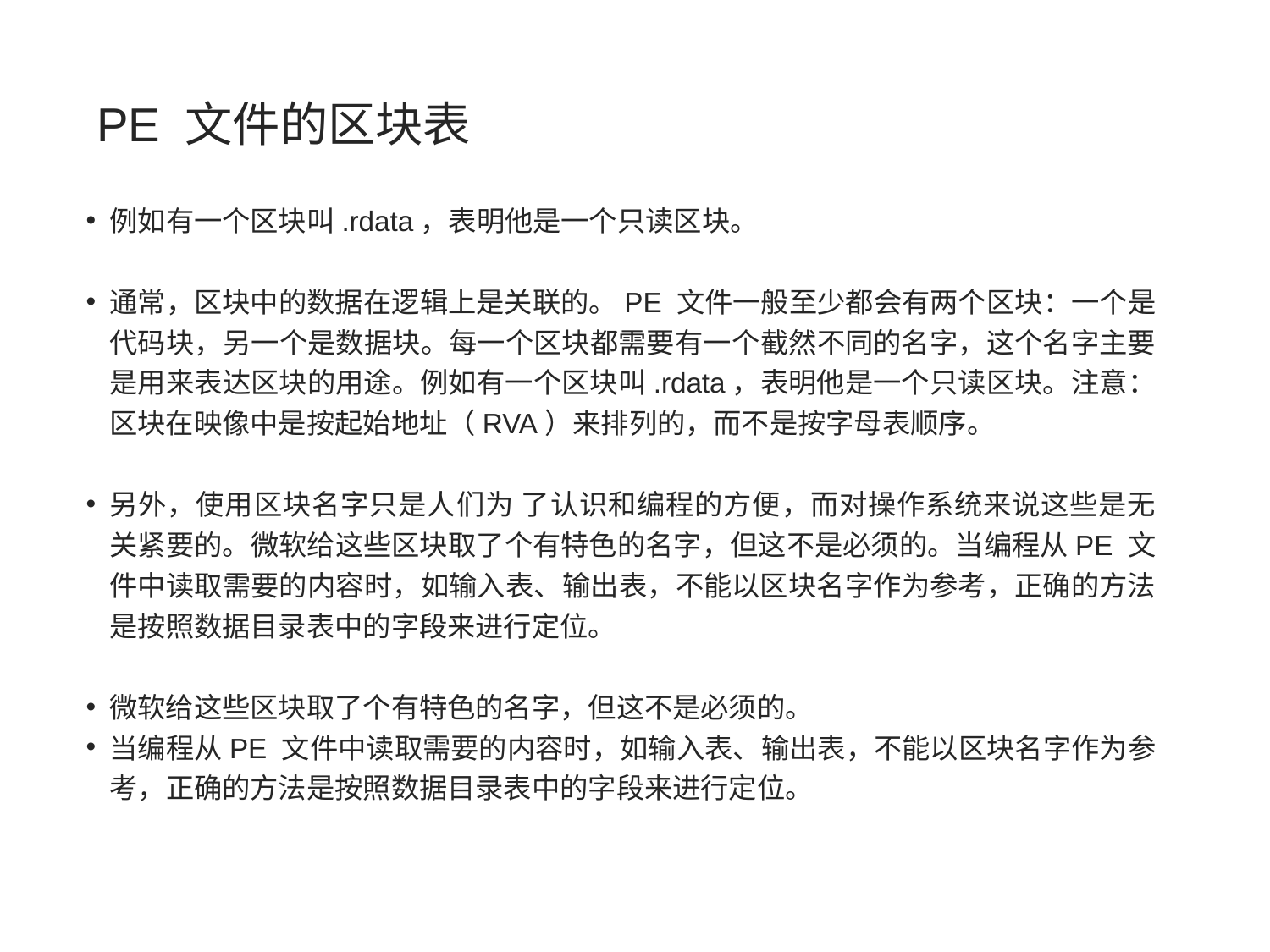

# PE 文件的区块表
例如有一个区块叫.rdata，表明他是一个只读区块。

通常，区块中的数据在逻辑上是关联的。PE 文件一般至少都会有两个区块：一个是代码块，另一个是数据块。每一个区块都需要有一个截然不同的名字，这个名字主要是用来表达区块的用途。例如有一个区块叫.rdata，表明他是一个只读区块。注意：区块在映像中是按起始地址（RVA）来排列的，而不是按字母表顺序。

另外，使用区块名字只是人们为 了认识和编程的方便，而对操作系统来说这些是无关紧要的。微软给这些区块取了个有特色的名字，但这不是必须的。当编程从PE 文件中读取需要的内容时，如输入表、输出表，不能以区块名字作为参考，正确的方法是按照数据目录表中的字段来进行定位。

微软给这些区块取了个有特色的名字，但这不是必须的。
当编程从PE 文件中读取需要的内容时，如输入表、输出表，不能以区块名字作为参考，正确的方法是按照数据目录表中的字段来进行定位。